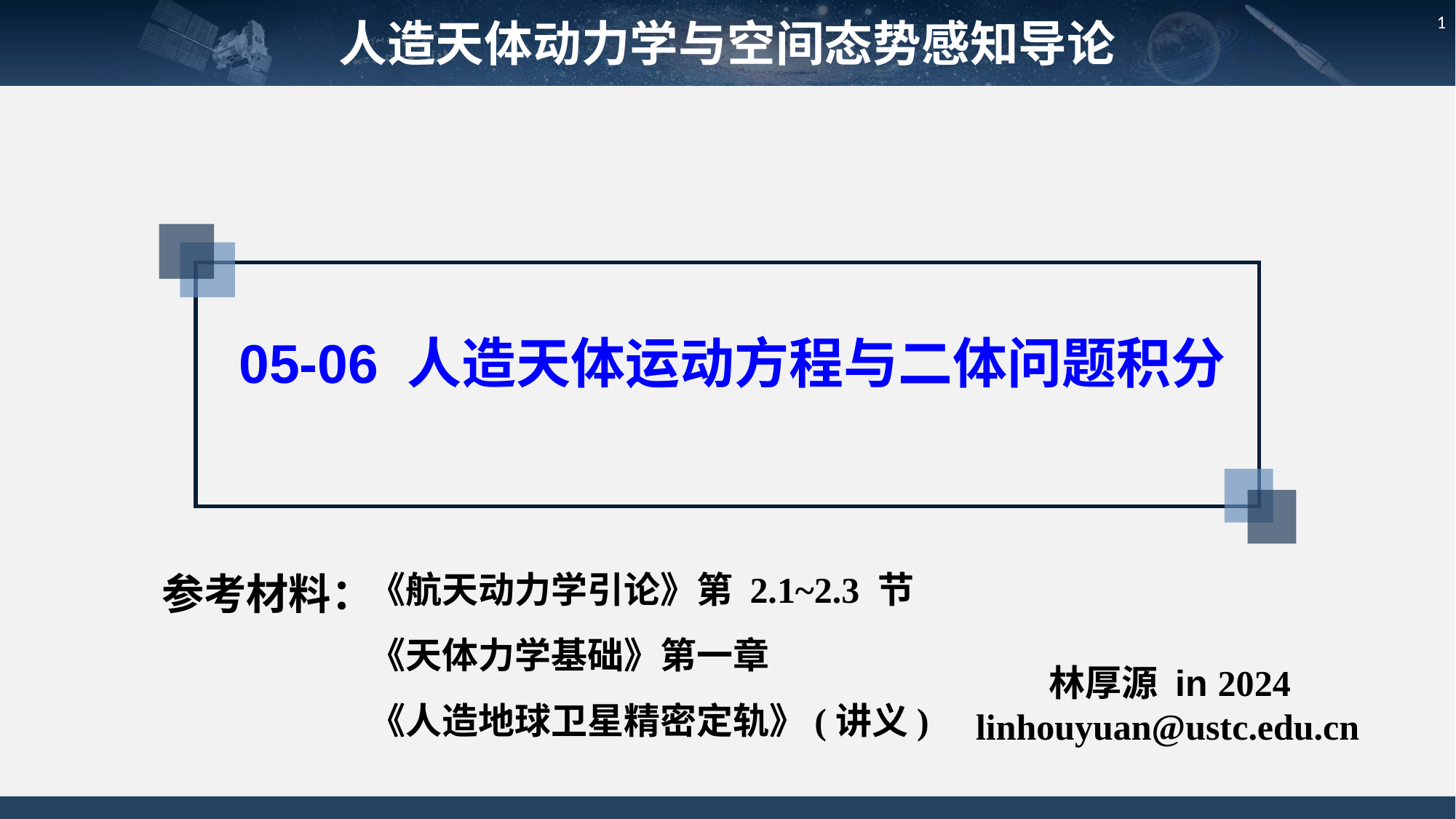

人造天体动力学与空间态势感知导论
1

05-06 人造天体运动方程与二体问题积分

参考材料：
《航天动力学引论》第 2.1~2.3 节
《天体力学基础》第一章
《人造地球卫星精密定轨》(讲义)
林厚源 in 2024
linhouyuan@ustc.edu.cn